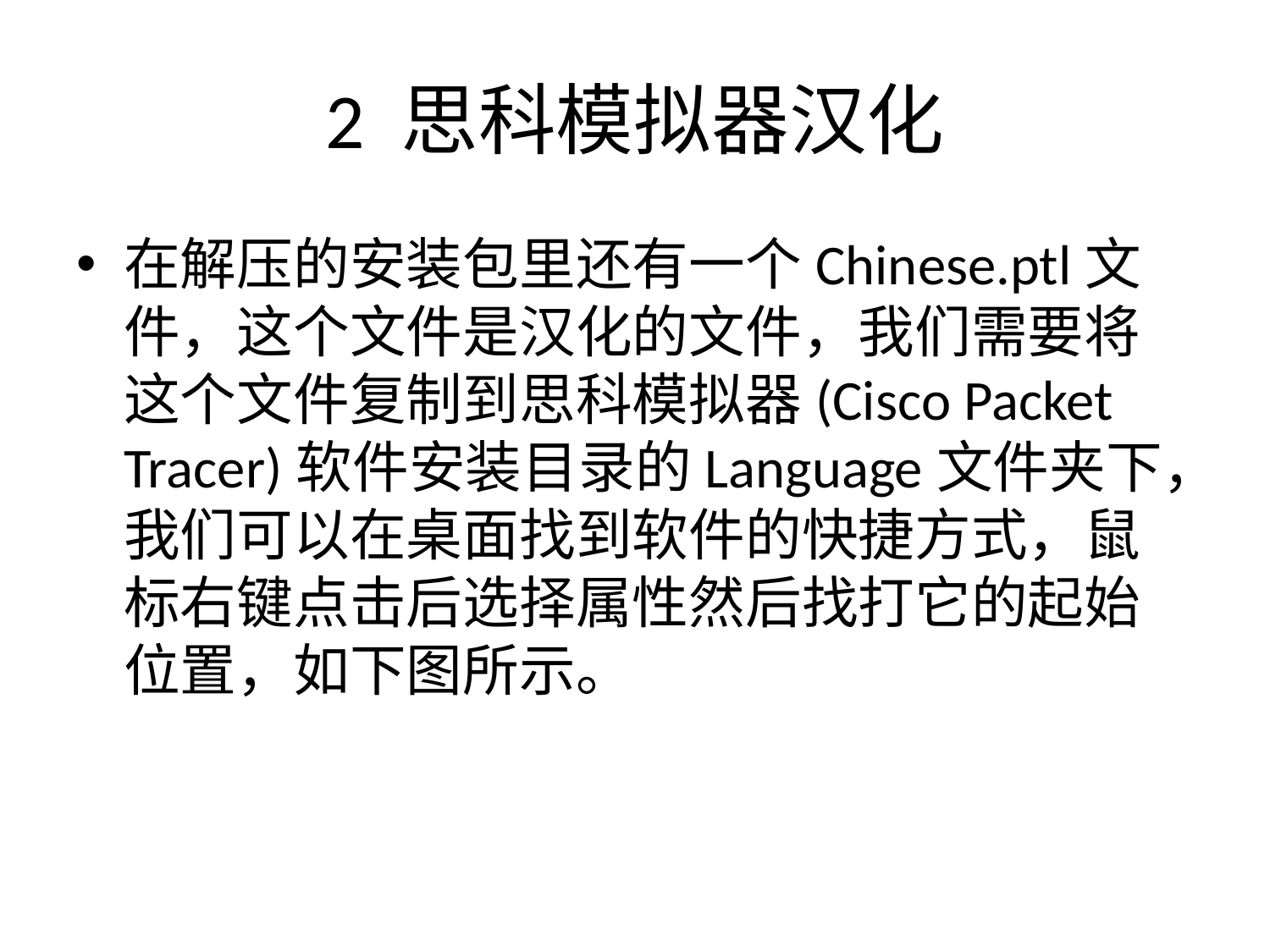

# 2 思科模拟器汉化
在解压的安装包里还有一个Chinese.ptl文件，这个文件是汉化的文件，我们需要将这个文件复制到思科模拟器(Cisco Packet Tracer)软件安装目录的Language文件夹下，我们可以在桌面找到软件的快捷方式，鼠标右键点击后选择属性然后找打它的起始位置，如下图所示。